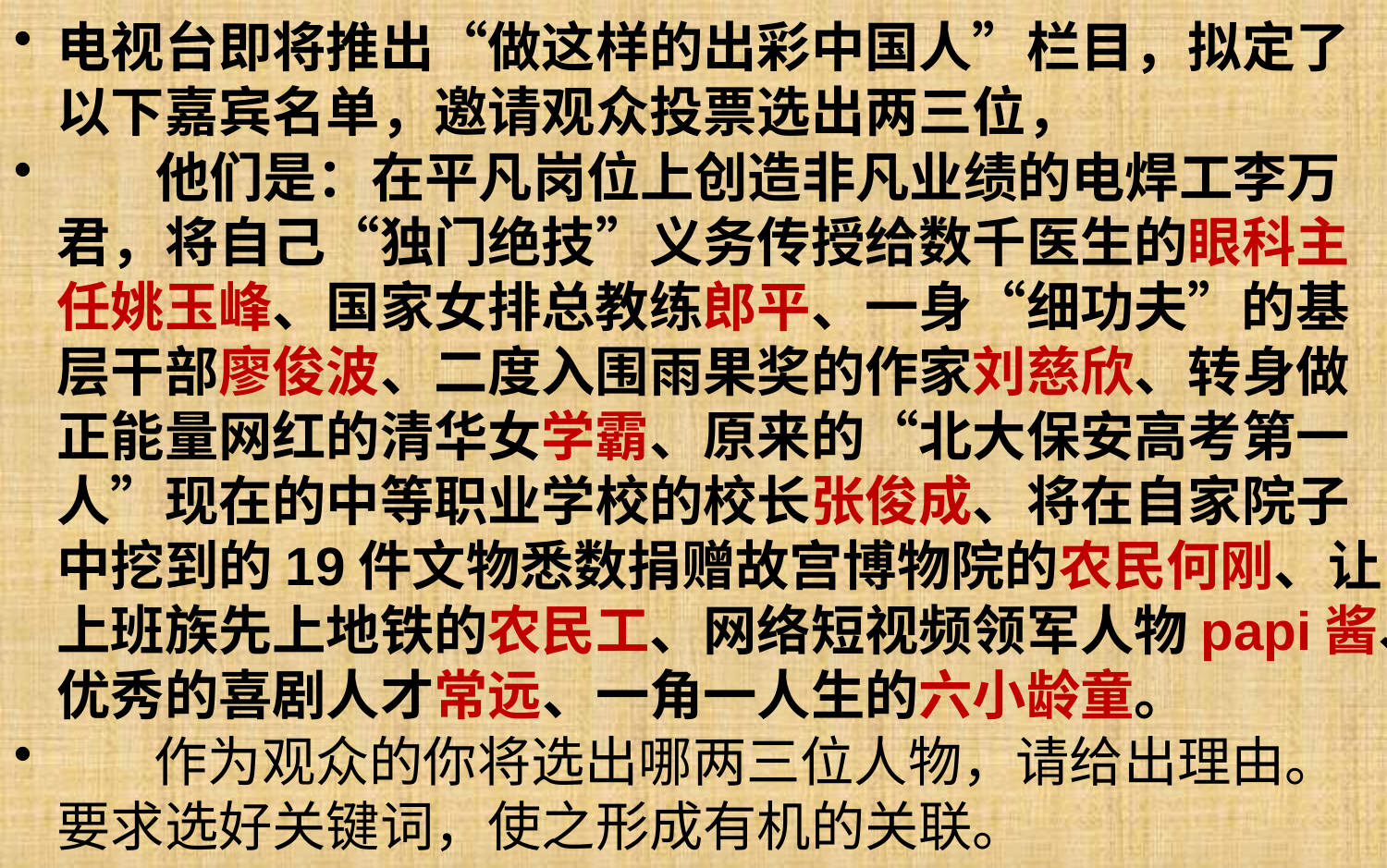

电视台即将推出“做这样的出彩中国人”栏目，拟定了以下嘉宾名单，邀请观众投票选出两三位，
       他们是：在平凡岗位上创造非凡业绩的电焊工李万君，将自己“独门绝技”义务传授给数千医生的眼科主任姚玉峰、国家女排总教练郎平、一身“细功夫”的基层干部廖俊波、二度入围雨果奖的作家刘慈欣、转身做正能量网红的清华女学霸、原来的“北大保安高考第一人”现在的中等职业学校的校长张俊成、将在自家院子中挖到的19件文物悉数捐赠故宫博物院的农民何刚、让上班族先上地铁的农民工、网络短视频领军人物papi酱、优秀的喜剧人才常远、一角一人生的六小龄童。
       作为观众的你将选出哪两三位人物，请给出理由。要求选好关键词，使之形成有机的关联。